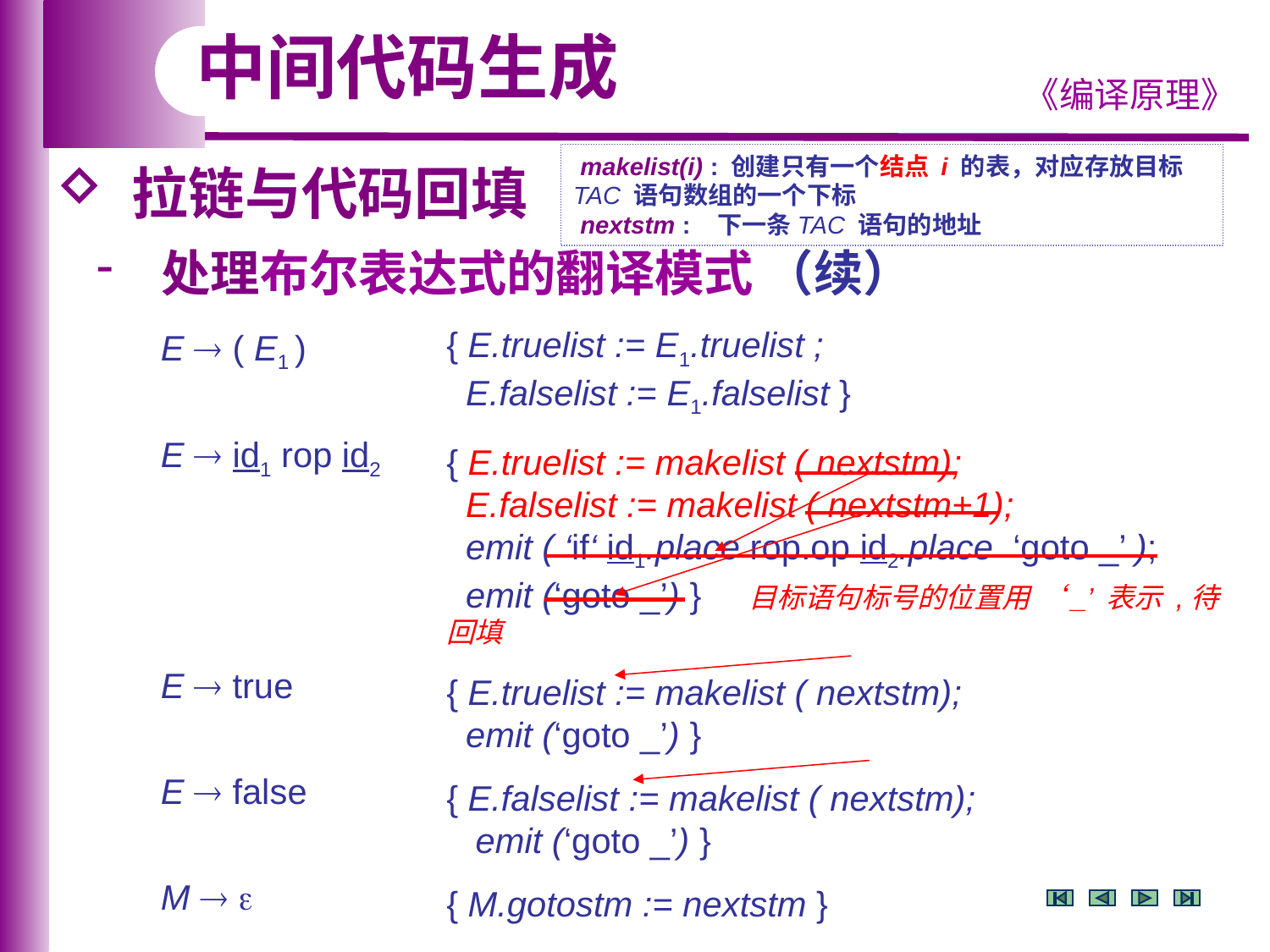

中间代码生成
 makelist(i) : 创建只有一个结点 i 的表，对应存放目标TAC 语句数组的一个下标
 nextstm :   下一条TAC 语句的地址
 拉链与代码回填
  处理布尔表达式的翻译模式 （续）
{ E.truelist := E1.truelist ;
  E.falselist := E1.falselist }

{ E.truelist := makelist ( nextstm);
  E.falselist := makelist ( nextstm+1);
  emit ( ‘if‘ id1.place rop.op id2.place  ‘goto _’ );
  emit (‘goto _’) }    目标语句标号的位置用 ‘_’ 表示 ,待回填

{ E.truelist := makelist ( nextstm);
  emit (‘goto _’) }

{ E.falselist := makelist ( nextstm);
   emit (‘goto _’) }

{ M.gotostm := nextstm }
E → ( E1 )

E → id1 rop id2

E → true

E → false

M → ε